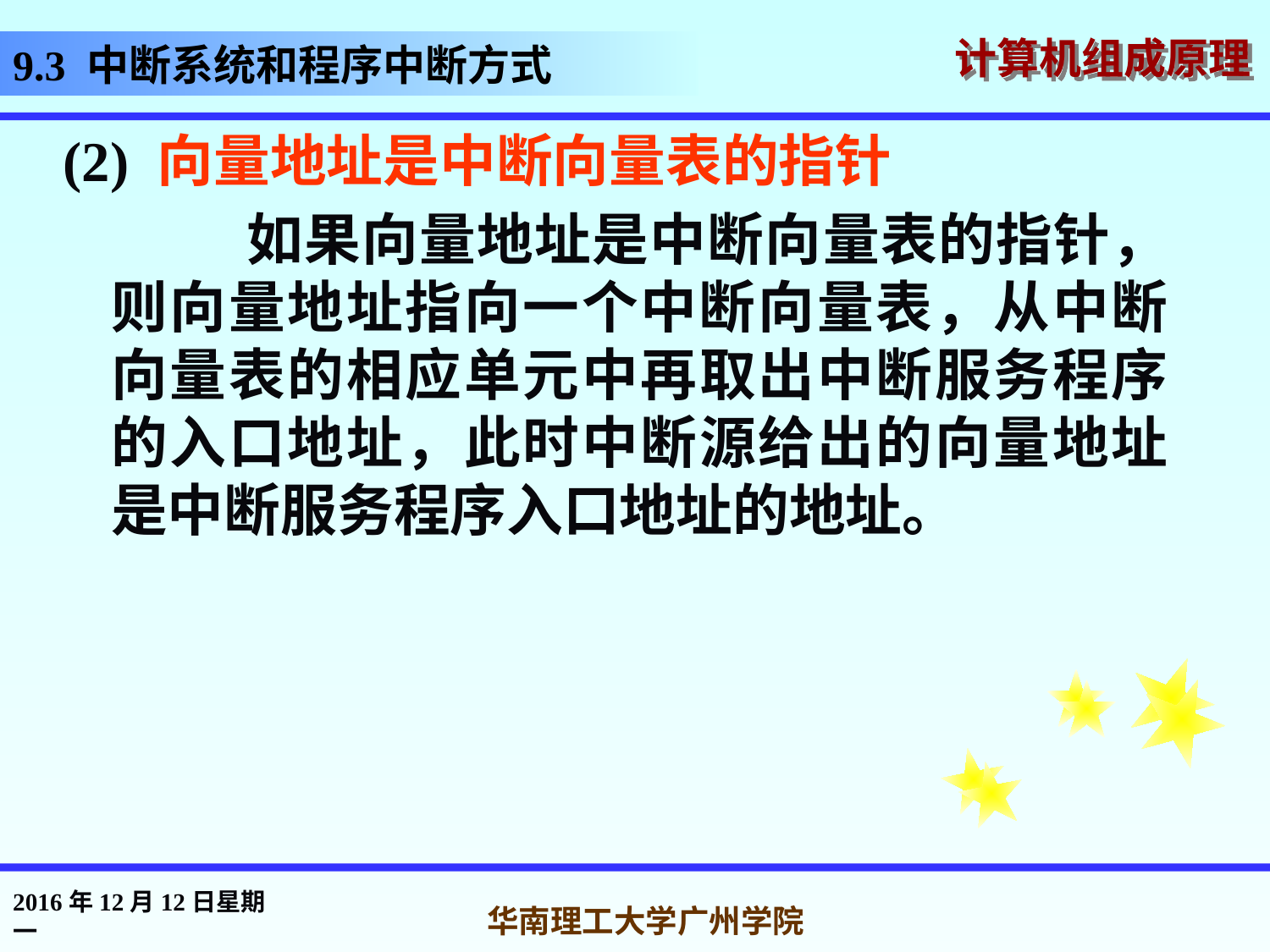

# 9.3 中断系统和程序中断方式
(2) 向量地址是中断向量表的指针
            如果向量地址是中断向量表的指针，则向量地址指向一个中断向量表，从中断向量表的相应单元中再取出中断服务程序的入口地址，此时中断源给出的向量地址是中断服务程序入口地址的地址。
2016年12月12日星期一
华南理工大学广州学院